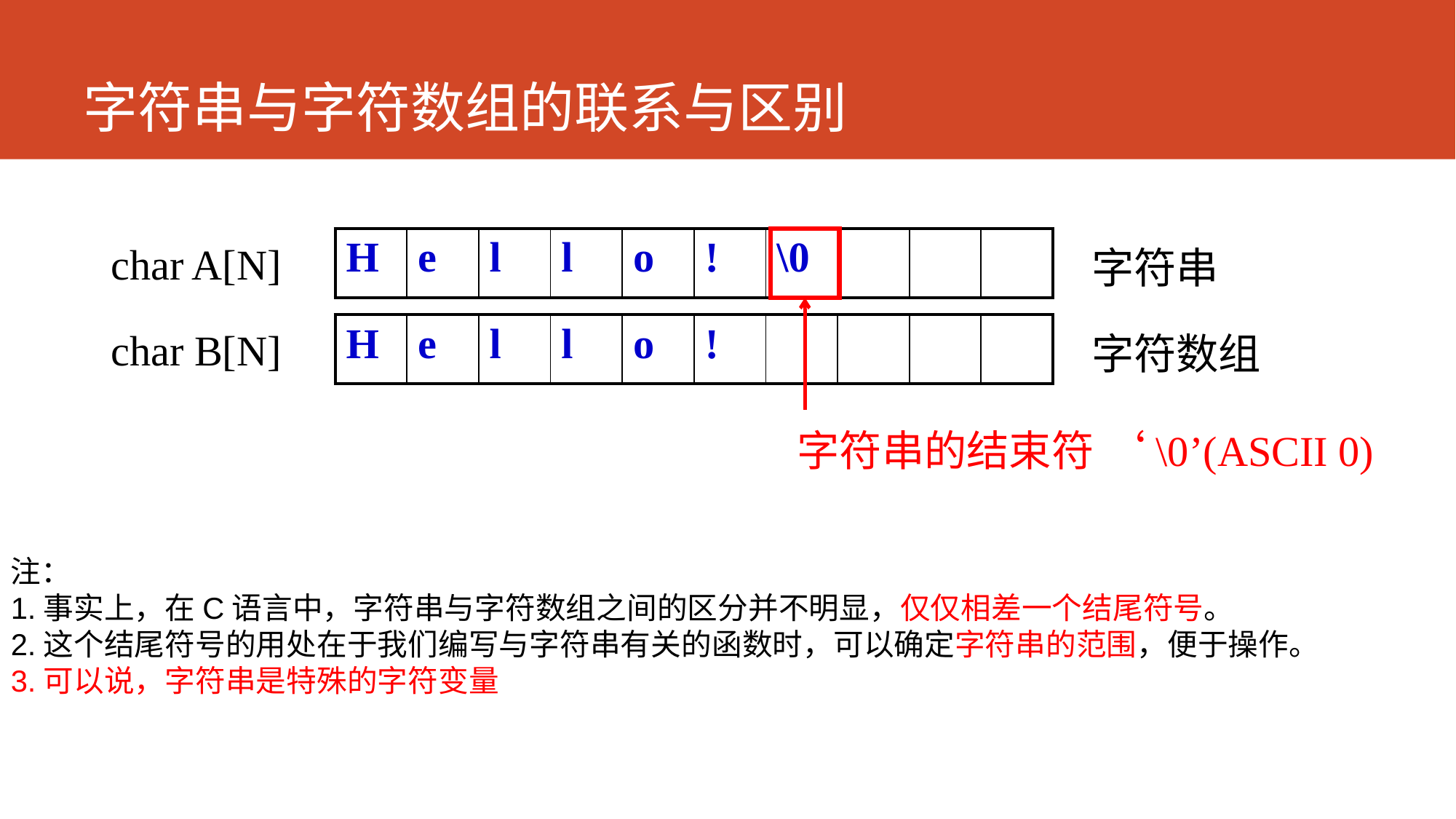

# 字符串与字符数组的联系与区别

| H | e | l | l | o | ! | \0 |  |  |  |
| --- | --- | --- | --- | --- | --- | --- | --- | --- | --- |
char A[N]
字符串
| H | e | l | l | o | ! |  |  |  |  |
| --- | --- | --- | --- | --- | --- | --- | --- | --- | --- |
char B[N]
字符数组
字符串的结束符 ‘\0’(ASCII 0)
注：
1.事实上，在C语言中，字符串与字符数组之间的区分并不明显，仅仅相差一个结尾符号。
2.这个结尾符号的用处在于我们编写与字符串有关的函数时，可以确定字符串的范围，便于操作。
3.可以说，字符串是特殊的字符变量